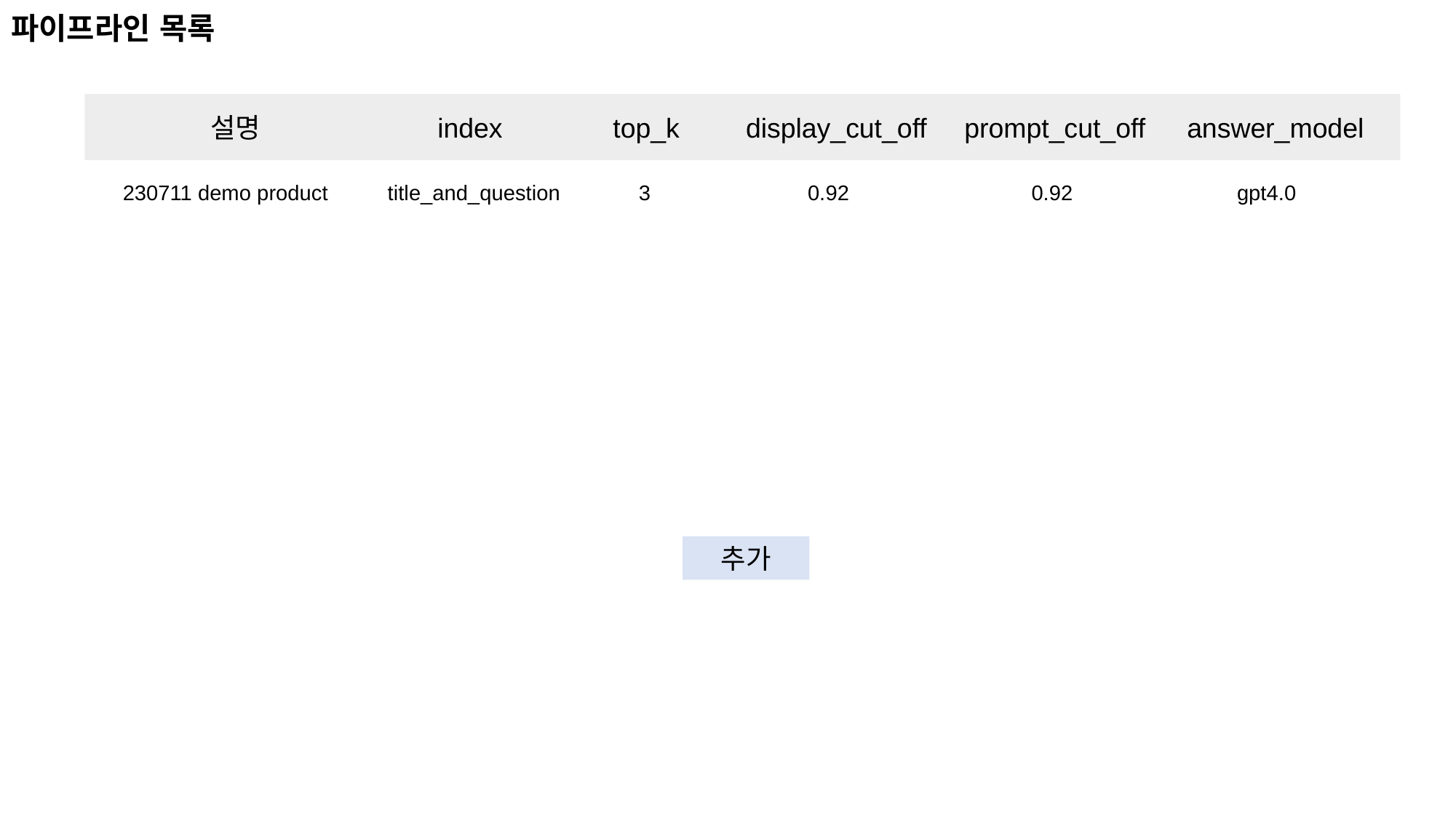

# 파이프라인 목록

설명
index
top_k
display_cut_off
prompt_cut_off
answer_model
230711 demo product
title_and_question
3
0.92
0.92
gpt4.0
추가